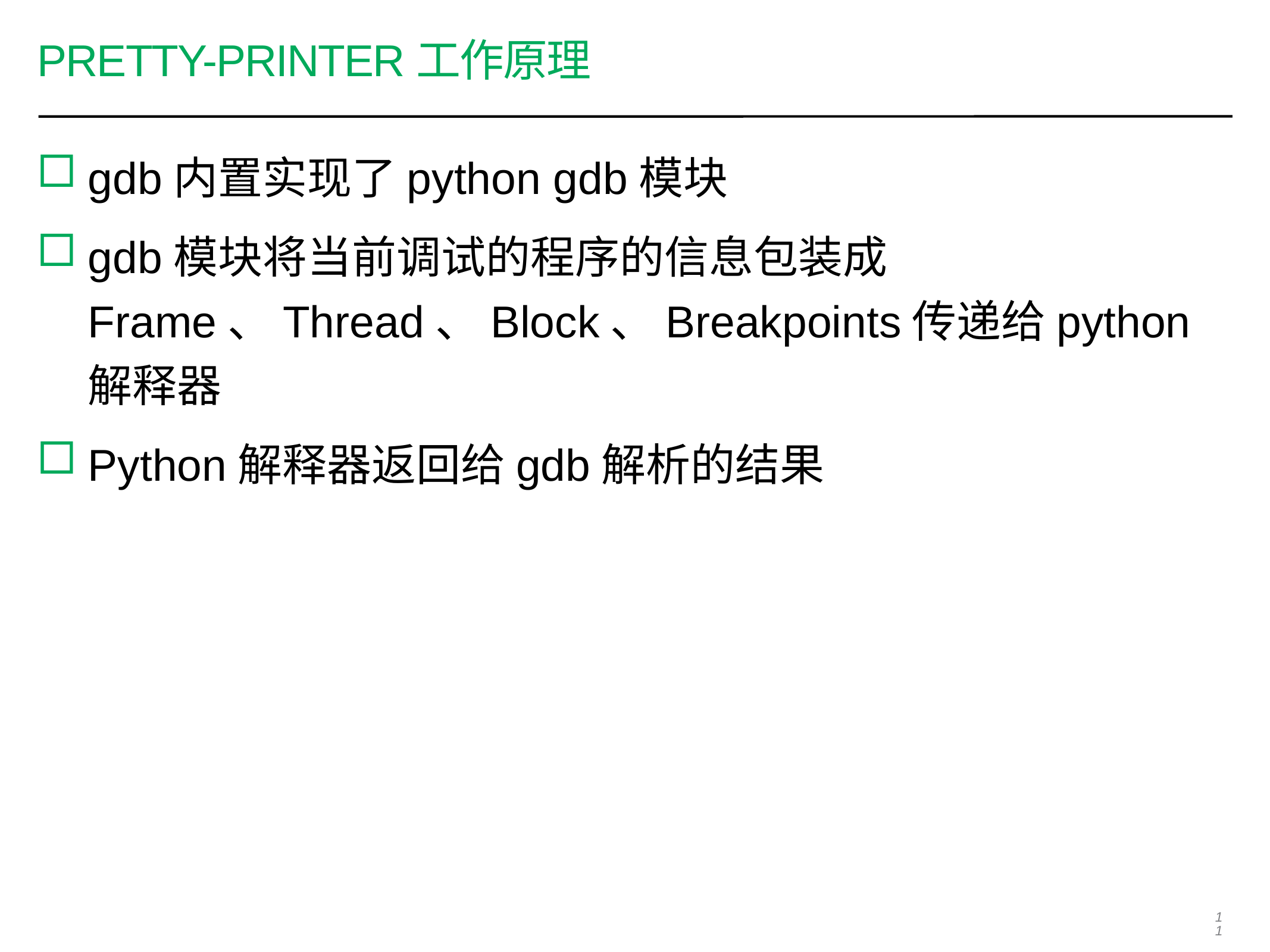

# pretty-printer工作原理
gdb内置实现了python gdb模块
gdb模块将当前调试的程序的信息包装成Frame、Thread、Block、Breakpoints传递给python解释器
Python解释器返回给gdb解析的结果
11